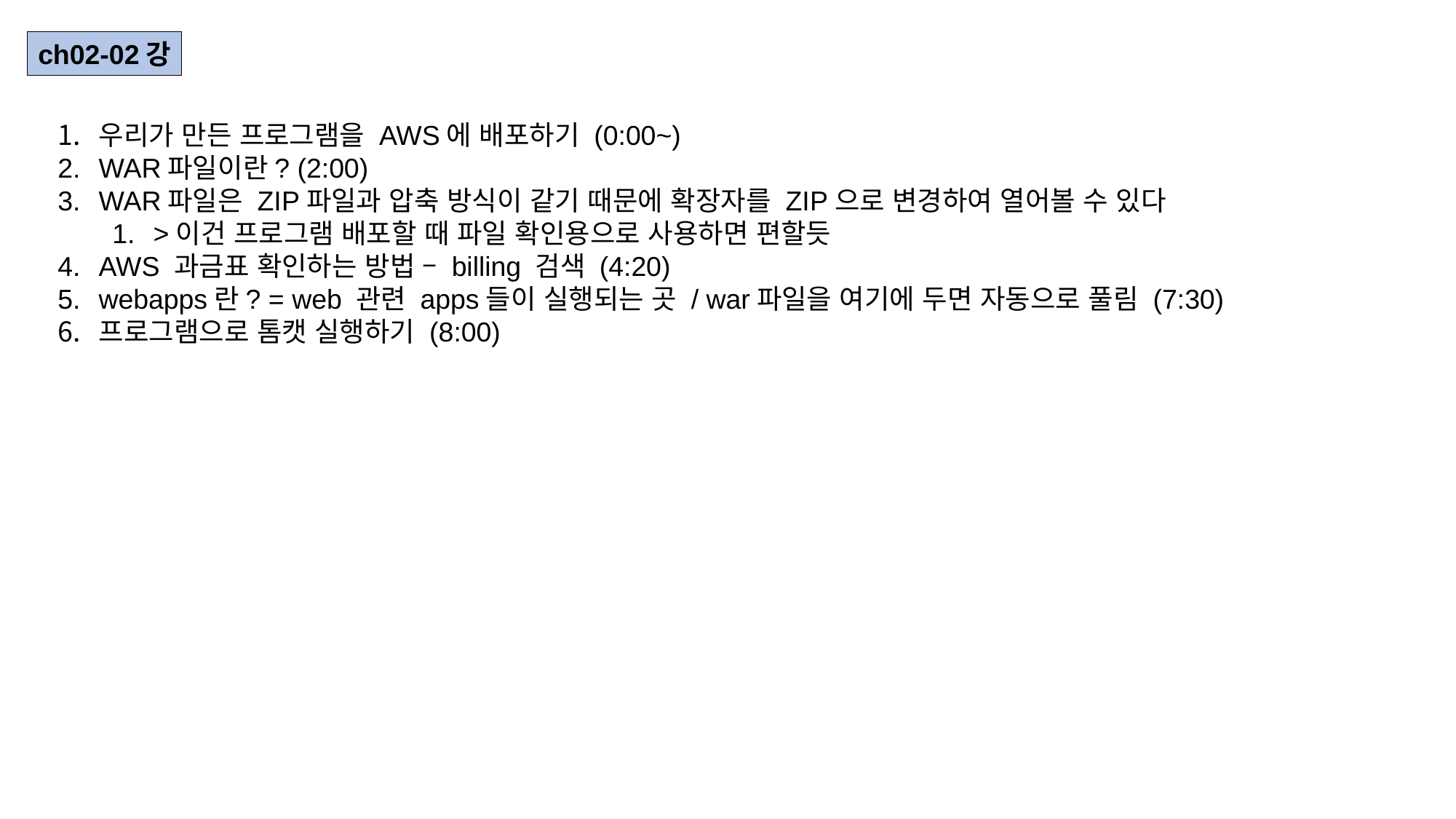

ch02-02강
우리가 만든 프로그램을 AWS에 배포하기 (0:00~)
WAR파일이란? (2:00)
WAR파일은 ZIP파일과 압축 방식이 같기 때문에 확장자를 ZIP으로 변경하여 열어볼 수 있다
>이건 프로그램 배포할 때 파일 확인용으로 사용하면 편할듯
AWS 과금표 확인하는 방법 – billing 검색 (4:20)
webapps란? = web 관련 apps들이 실행되는 곳 / war파일을 여기에 두면 자동으로 풀림 (7:30)
프로그램으로 톰캣 실행하기 (8:00)